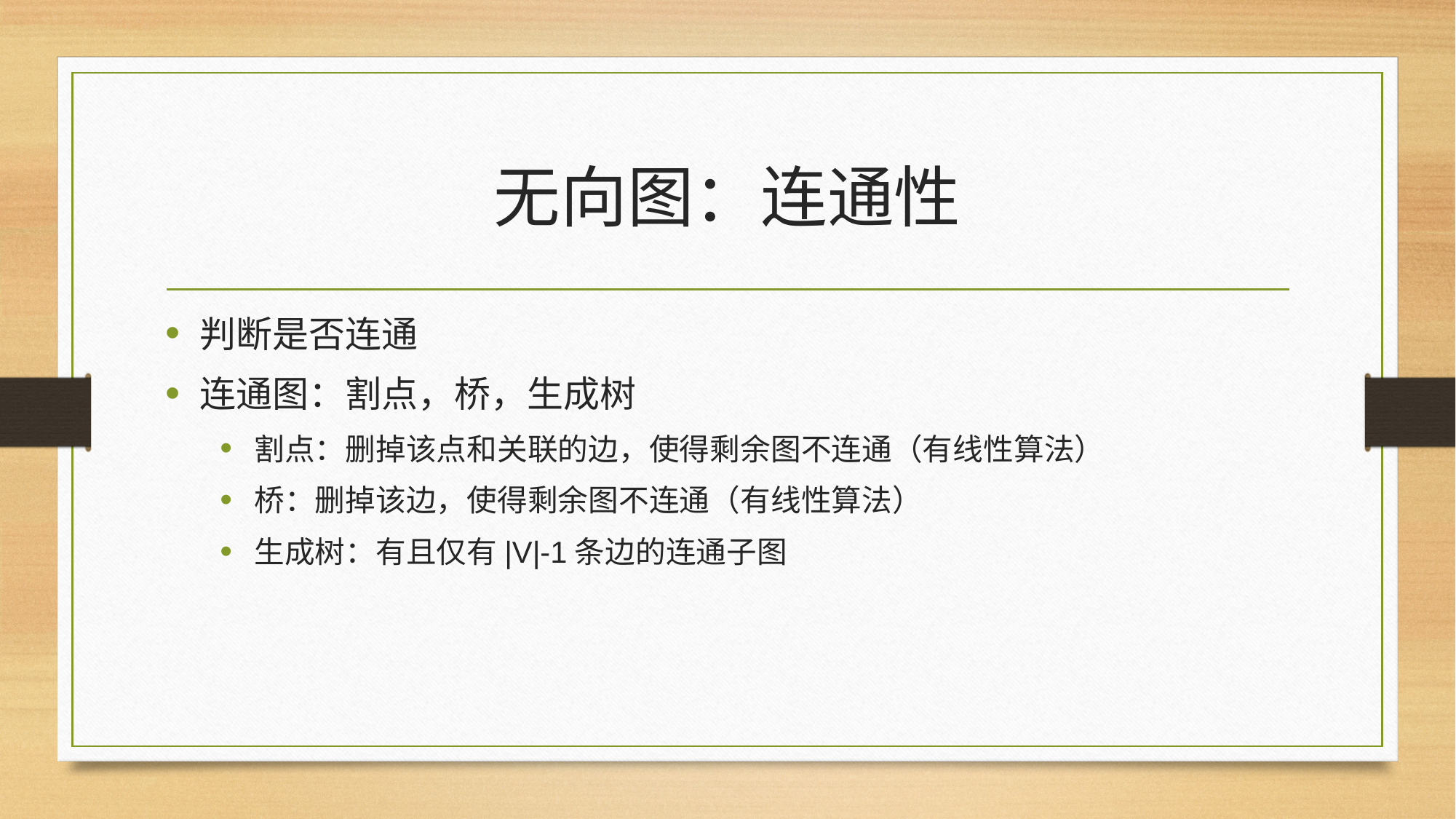

# 无向图：连通性
判断是否连通
连通图：割点，桥，生成树
割点：删掉该点和关联的边，使得剩余图不连通（有线性算法）
桥：删掉该边，使得剩余图不连通（有线性算法）
生成树：有且仅有|V|-1条边的连通子图